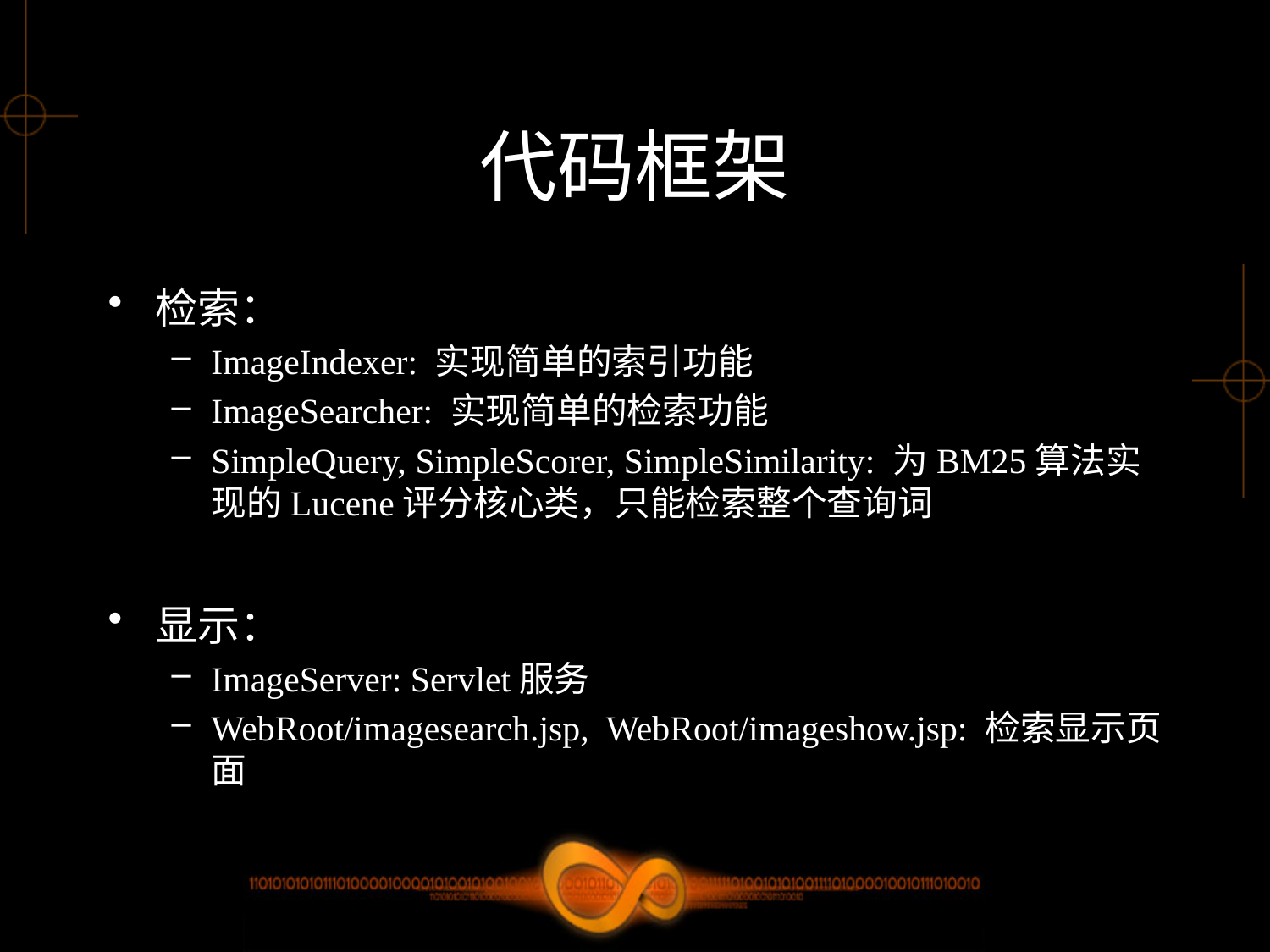

# 代码框架
检索：
ImageIndexer: 实现简单的索引功能
ImageSearcher: 实现简单的检索功能
SimpleQuery, SimpleScorer, SimpleSimilarity: 为BM25算法实现的Lucene评分核心类，只能检索整个查询词

显示：
ImageServer: Servlet服务
WebRoot/imagesearch.jsp,  WebRoot/imageshow.jsp: 检索显示页面